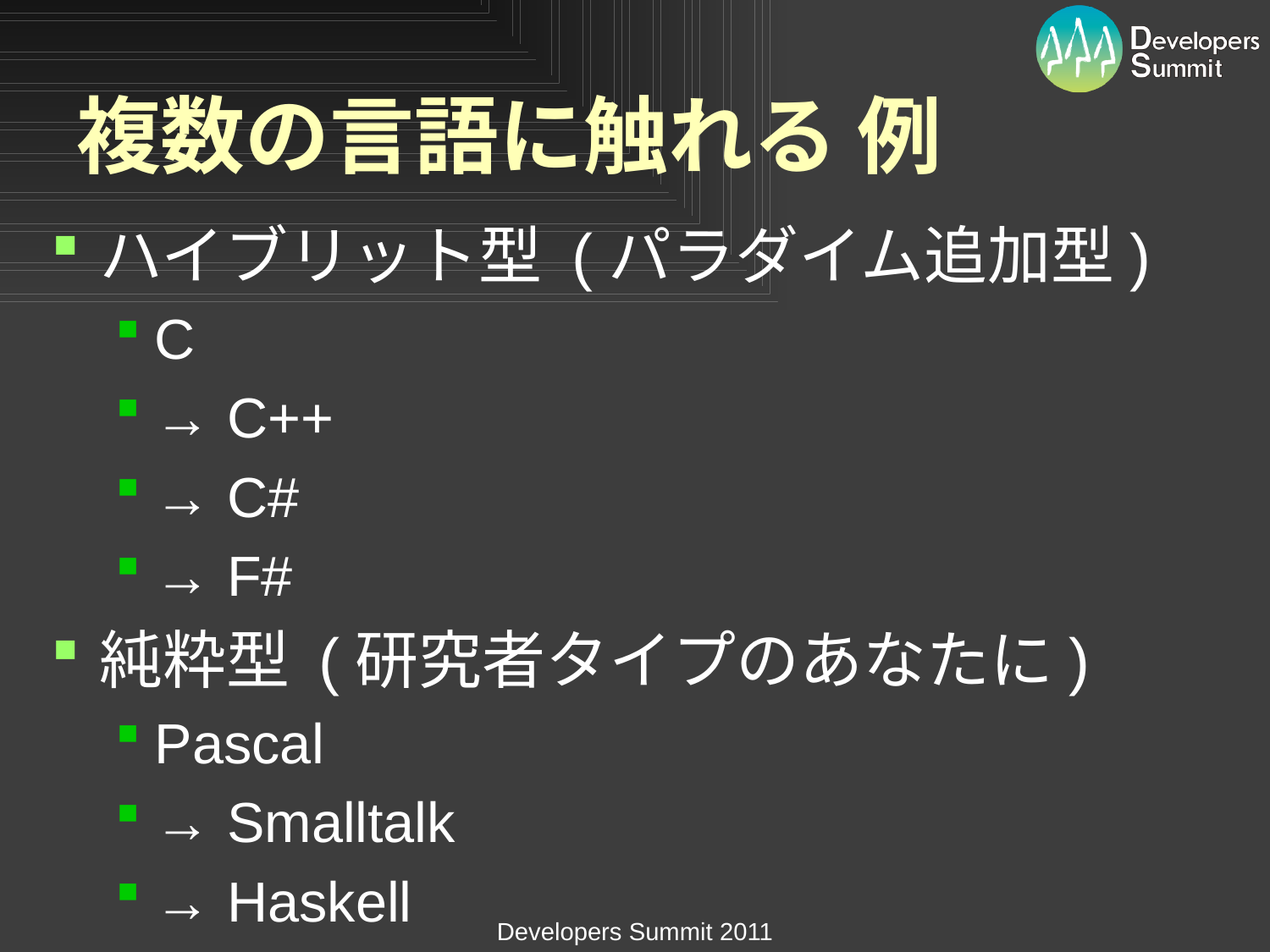

# 複数の言語に触れる 例
ハイブリット型 (パラダイム追加型)
C
→ C++
→ C#
→ F#
純粋型 (研究者タイプのあなたに)
Pascal
→ Smalltalk
→ Haskell